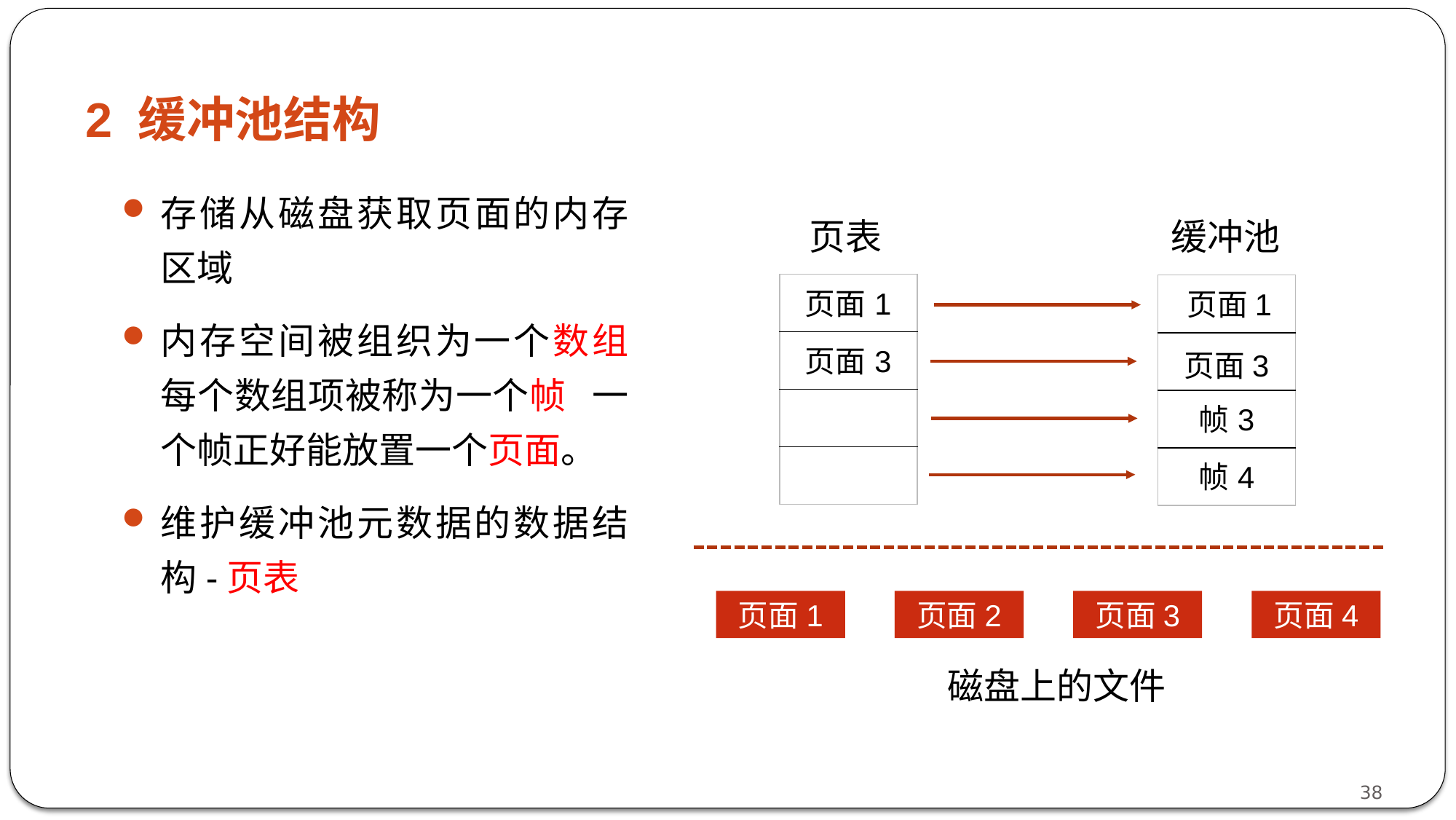

# 2 缓冲池结构
存储从磁盘获取页面的内存区域
内存空间被组织为一个数组每个数组项被称为一个帧   一个帧正好能放置一个页面。
维护缓冲池元数据的数据结构-页表
缓冲池
页表
| 页面1 |
| --- |
| 页面3 |
|  |
|  |
| 帧1 |
| --- |
| 帧2 |
| 帧3 |
| 帧4 |
页面1
页面3
页面1
页面2
页面3
页面4
磁盘上的文件
38